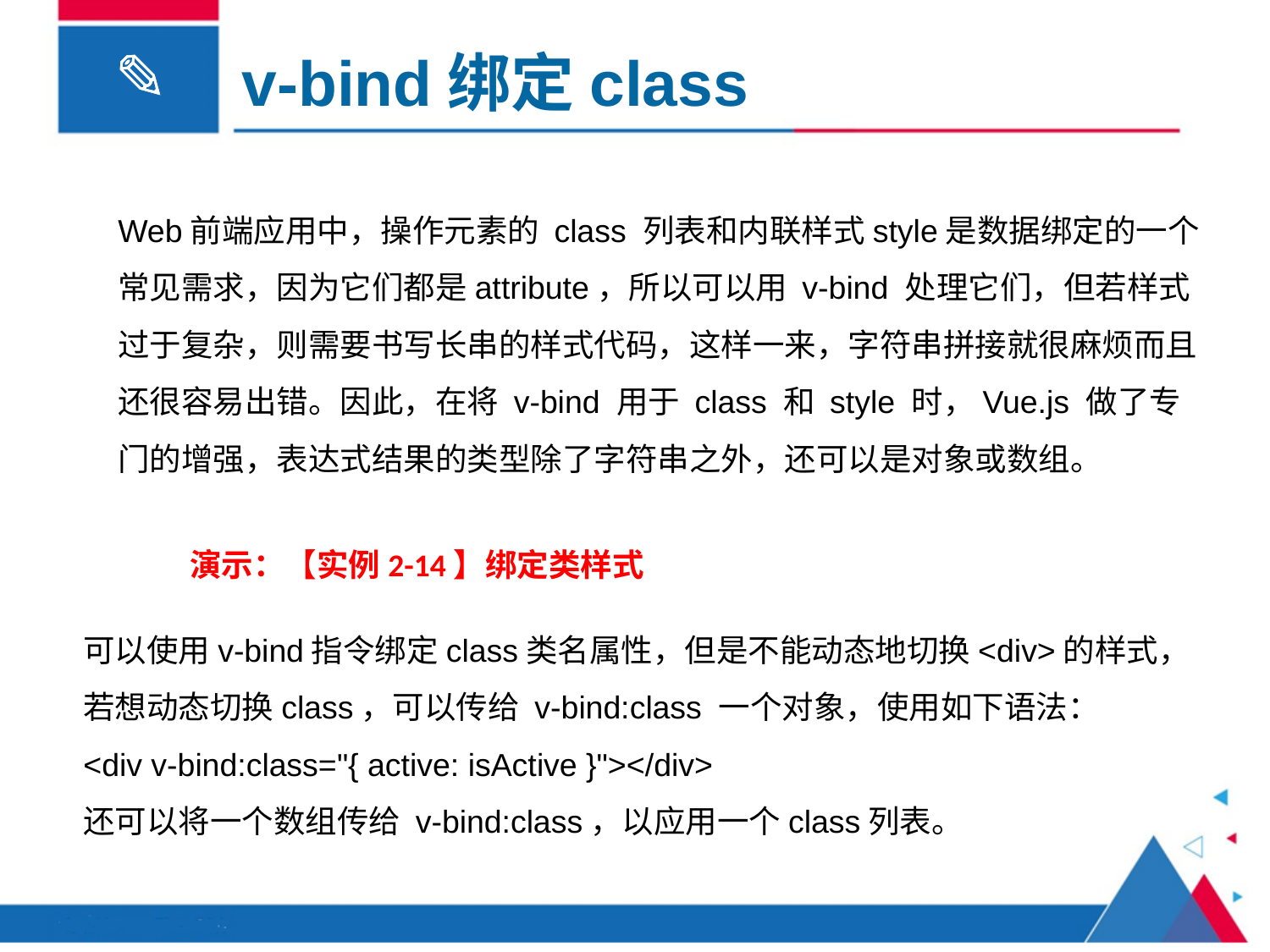

v-bind绑定class
Web前端应用中，操作元素的 class 列表和内联样式style是数据绑定的一个常见需求，因为它们都是attribute，所以可以用 v-bind 处理它们，但若样式过于复杂，则需要书写长串的样式代码，这样一来，字符串拼接就很麻烦而且还很容易出错。因此，在将 v-bind 用于 class 和 style 时，Vue.js 做了专门的增强，表达式结果的类型除了字符串之外，还可以是对象或数组。
演示：【实例2-14】绑定类样式
可以使用v-bind指令绑定class类名属性，但是不能动态地切换<div>的样式，若想动态切换class，可以传给 v-bind:class 一个对象，使用如下语法：
<div v-bind:class="{ active: isActive }"></div>
还可以将一个数组传给 v-bind:class，以应用一个class列表。